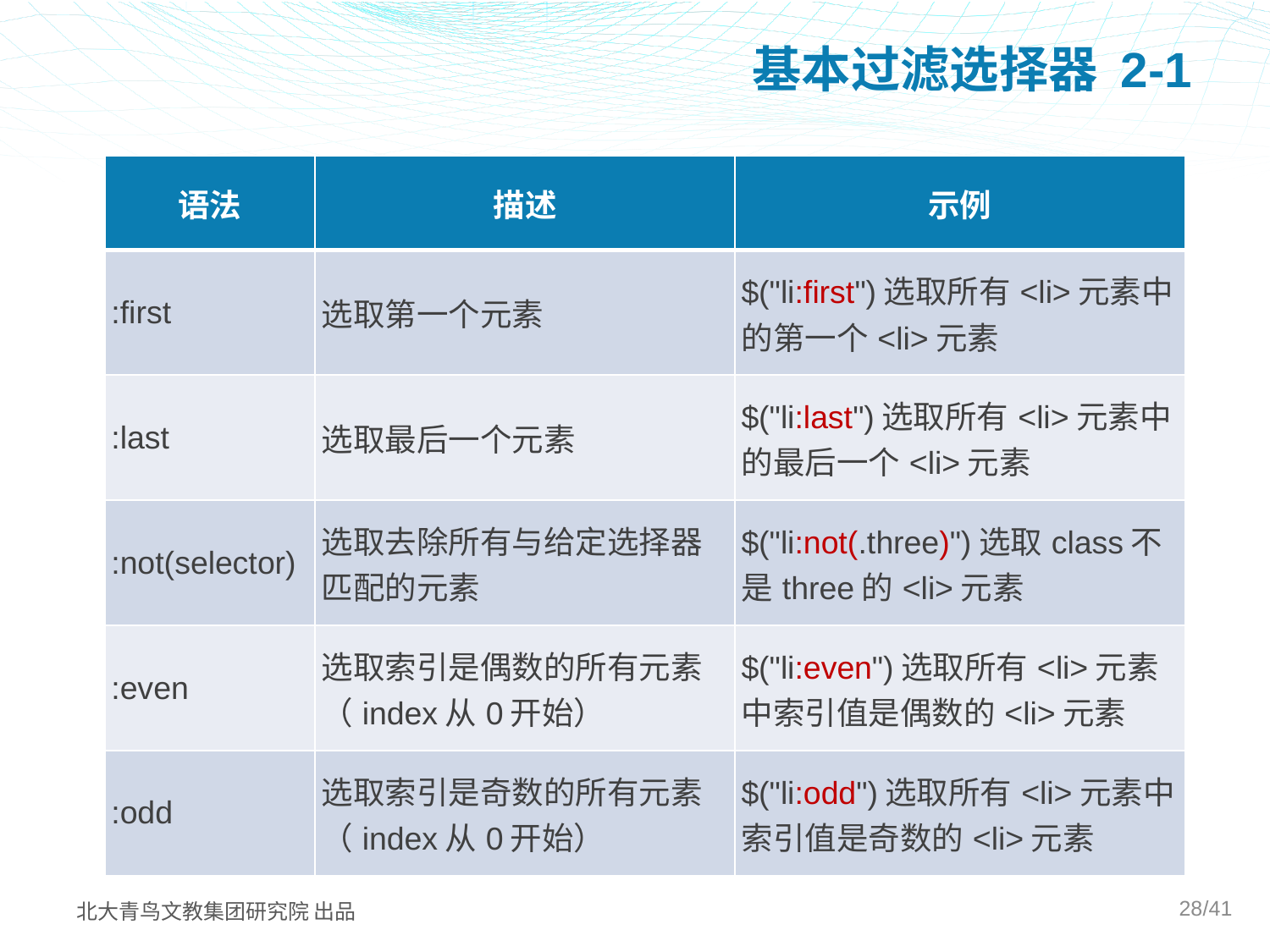

# 基本过滤选择器 2-1
| 语法 | 描述 | 示例 |
| --- | --- | --- |
| :first | 选取第一个元素 | $("li:first")选取所有<li>元素中的第一个<li>元素 |
| :last | 选取最后一个元素 | $("li:last")选取所有<li>元素中的最后一个<li>元素 |
| :not(selector) | 选取去除所有与给定选择器匹配的元素 | $("li:not(.three)")选取class不是three的<li>元素 |
| :even | 选取索引是偶数的所有元素（index从0开始） | $("li:even")选取所有<li>元素中索引值是偶数的<li>元素 |
| :odd | 选取索引是奇数的所有元素（index从0开始） | $("li:odd")选取所有<li>元素中索引值是奇数的<li>元素 |

28/41